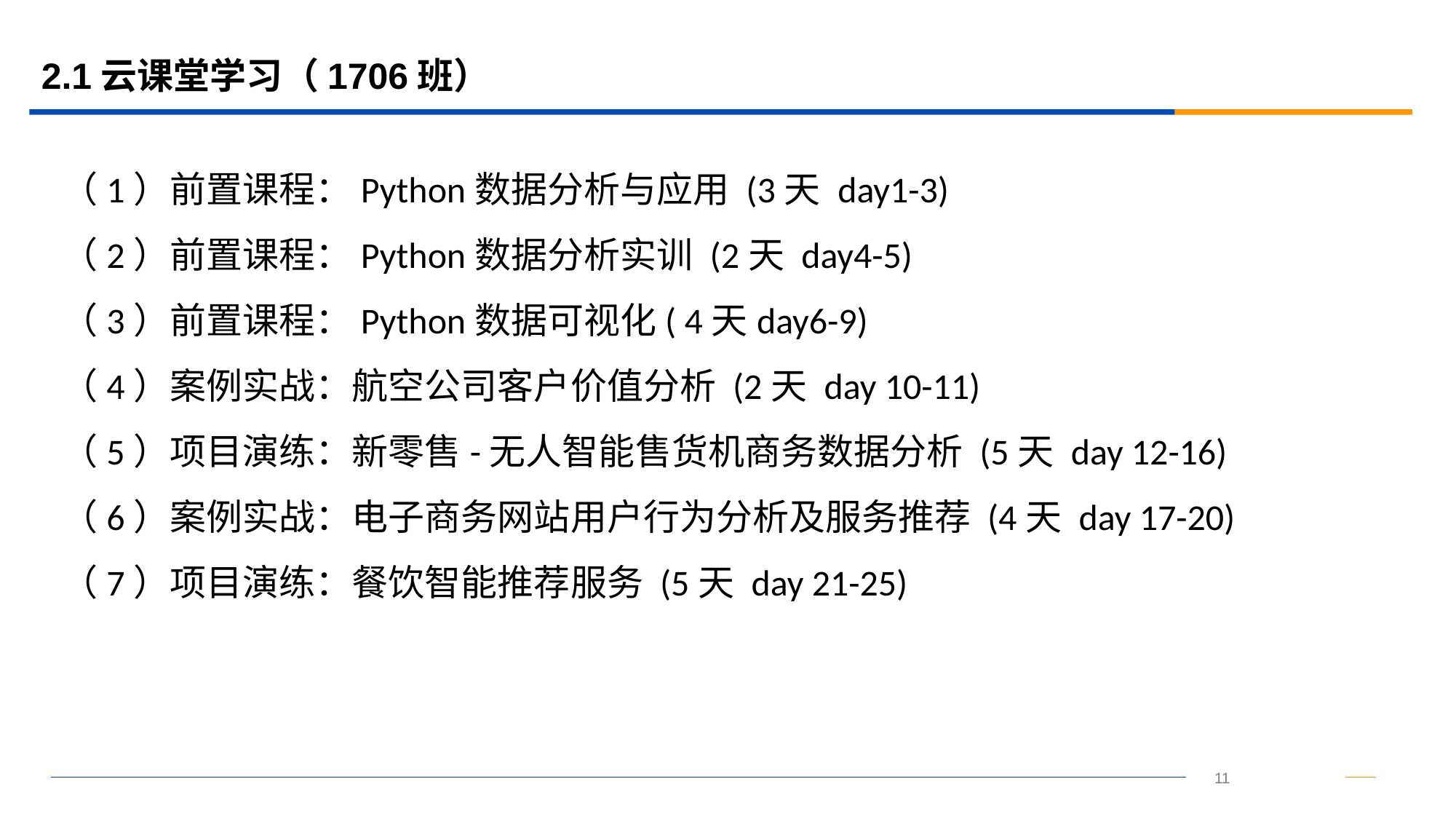

# 2.1云课堂学习（1706班）
（1）前置课程：Python数据分析与应用 (3天 day1-3)
（2）前置课程：Python数据分析实训 (2天 day4-5)
（3）前置课程：Python数据可视化( 4天day6-9)
（4）案例实战：航空公司客户价值分析 (2天 day 10-11)
（5）项目演练：新零售-无人智能售货机商务数据分析 (5天 day 12-16)
（6）案例实战：电子商务网站用户行为分析及服务推荐 (4天 day 17-20)
（7）项目演练：餐饮智能推荐服务 (5天 day 21-25)